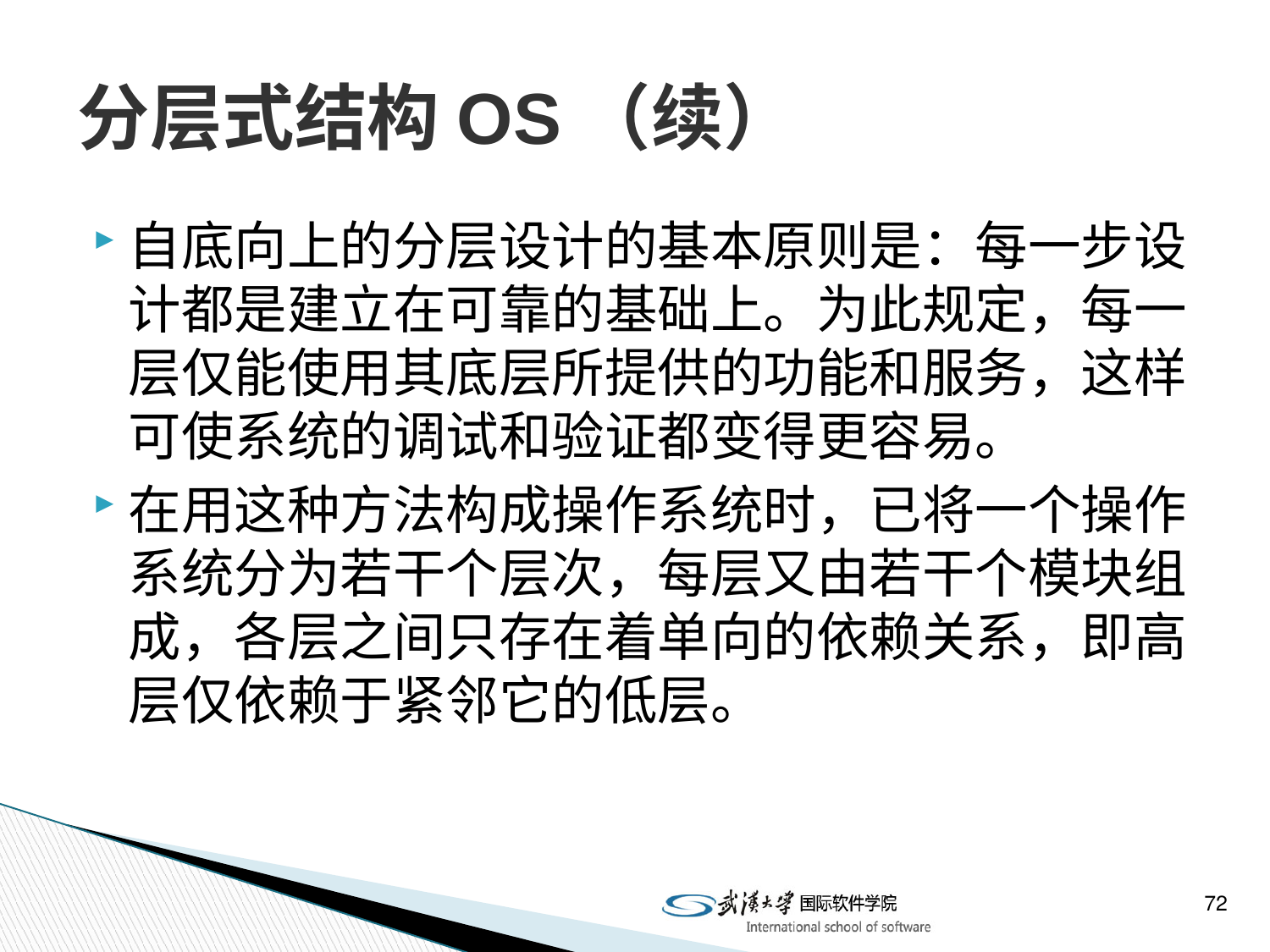

# 分层式结构OS（续）
自底向上的分层设计的基本原则是：每一步设计都是建立在可靠的基础上。为此规定，每一层仅能使用其底层所提供的功能和服务，这样可使系统的调试和验证都变得更容易。
在用这种方法构成操作系统时，已将一个操作系统分为若干个层次，每层又由若干个模块组成，各层之间只存在着单向的依赖关系，即高层仅依赖于紧邻它的低层。